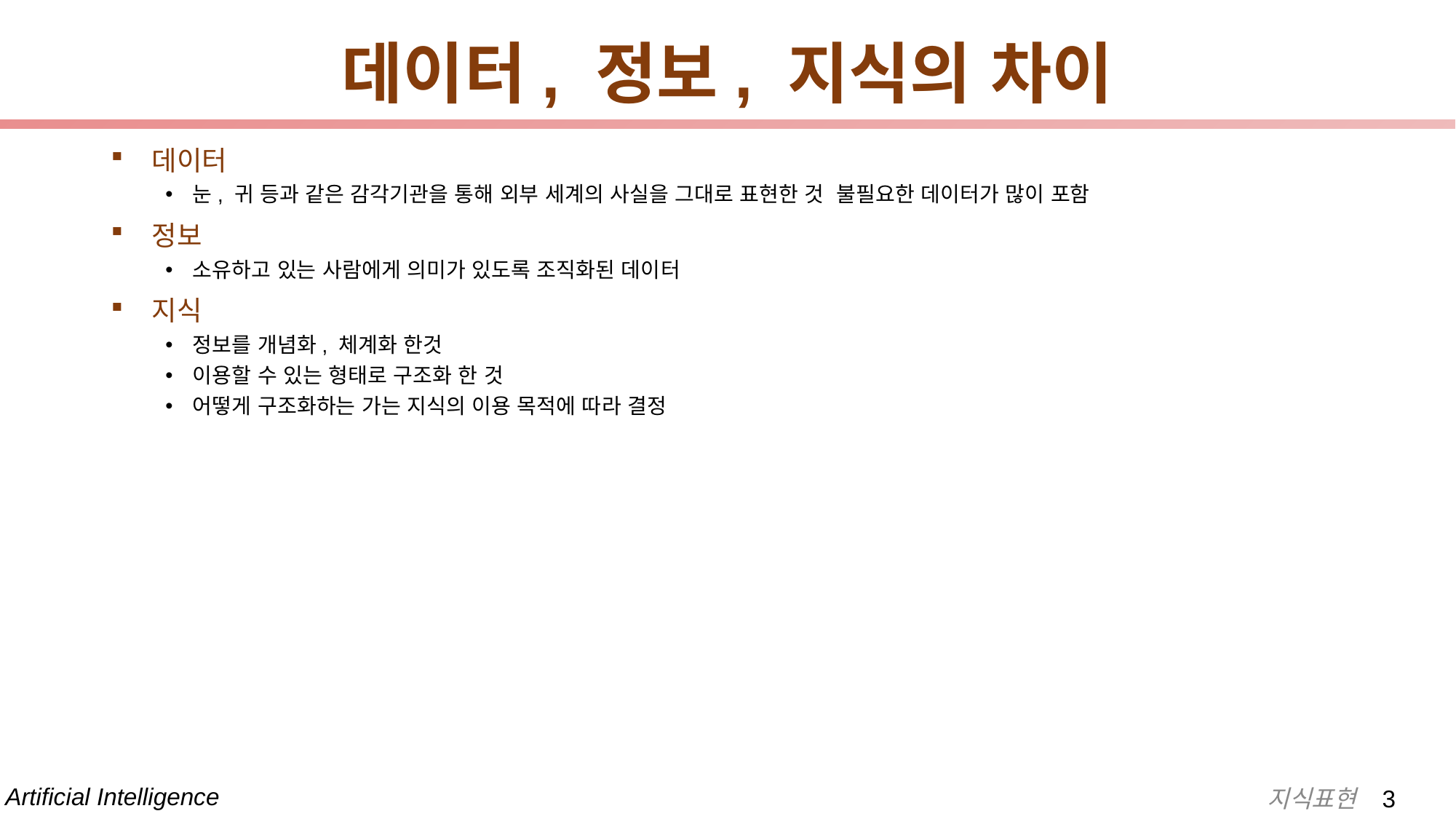

# 데이터, 정보, 지식의 차이
데이터
눈, 귀 등과 같은 감각기관을 통해 외부 세계의 사실을 그대로 표현한 것  불필요한 데이터가 많이 포함
정보
소유하고 있는 사람에게 의미가 있도록 조직화된 데이터
지식
정보를 개념화, 체계화 한것
이용할 수 있는 형태로 구조화 한 것
어떻게 구조화하는 가는 지식의 이용 목적에 따라 결정